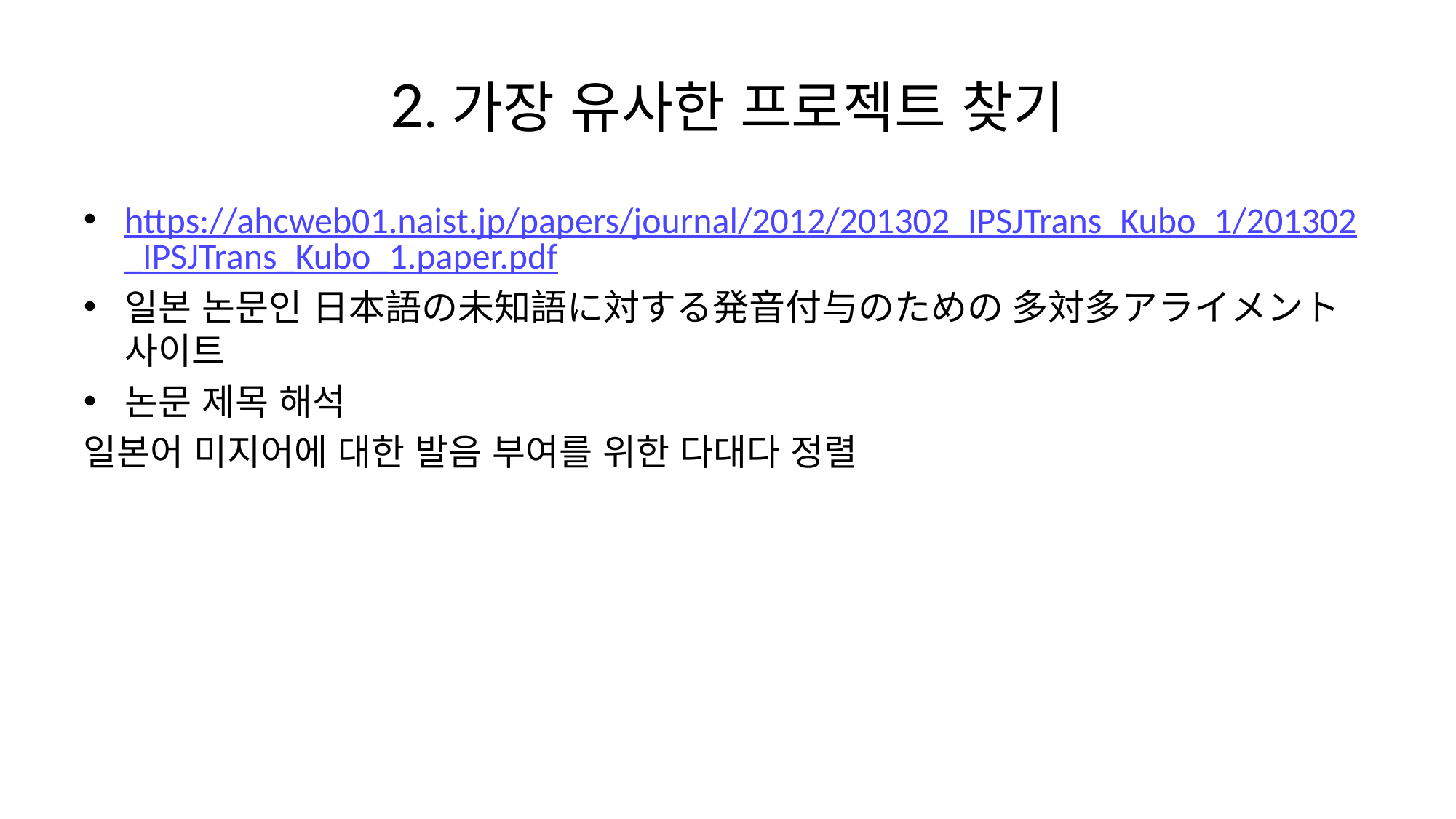

# 2.가장 유사한 프로젝트 찾기
https://ahcweb01.naist.jp/papers/journal/2012/201302_IPSJTrans_Kubo_1/201302_IPSJTrans_Kubo_1.paper.pdf
일본 논문인 日本語の未知語に対する発音付与のための 多対多アライメント사이트
논문 제목 해석
일본어 미지어에 대한 발음 부여를 위한 다대다 정렬